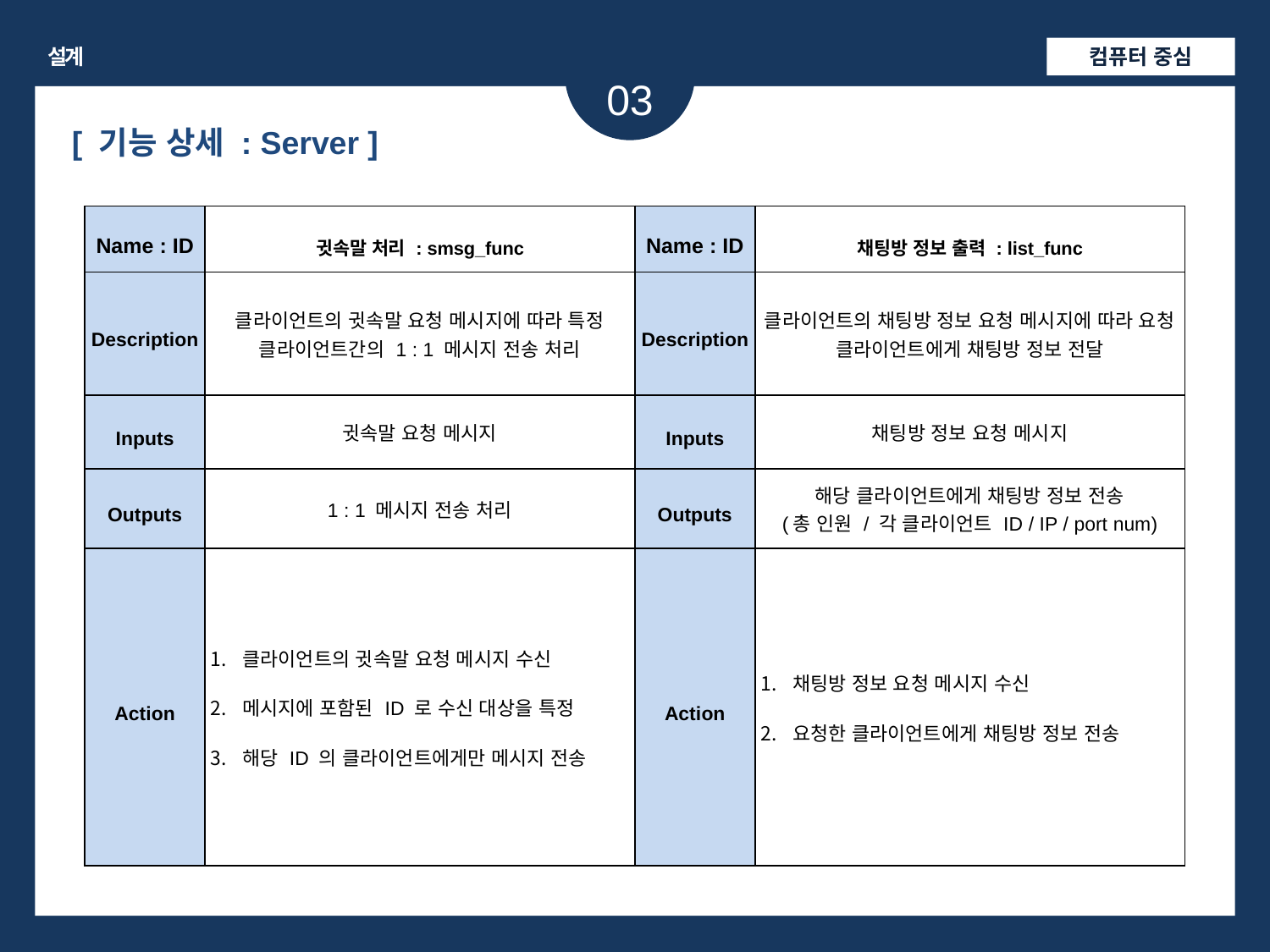

설계
시스템 프로그래밍
컴퓨터 중심
03

기능 상세 : Server
[ 기능 상세 : Server ]
| Name : ID | 귓속말 처리 : smsg\_func |
| --- | --- |
| Description | 클라이언트의 귓속말 요청 메시지에 따라 특정 클라이언트간의 1 : 1 메시지 전송 처리 |
| Inputs | 귓속말 요청 메시지 |
| Outputs | 1 : 1 메시지 전송 처리 |
| Action | 클라이언트의 귓속말 요청 메시지 수신 메시지에 포함된 ID 로 수신 대상을 특정 해당 ID 의 클라이언트에게만 메시지 전송 |
| Name : ID | 채팅방 정보 출력 : list\_func |
| --- | --- |
| Description | 클라이언트의 채팅방 정보 요청 메시지에 따라 요청 클라이언트에게 채팅방 정보 전달 |
| Inputs | 채팅방 정보 요청 메시지 |
| Outputs | 해당 클라이언트에게 채팅방 정보 전송 (총 인원 / 각 클라이언트 ID / IP / port num) |
| Action | 채팅방 정보 요청 메시지 수신 요청한 클라이언트에게 채팅방 정보 전송 |